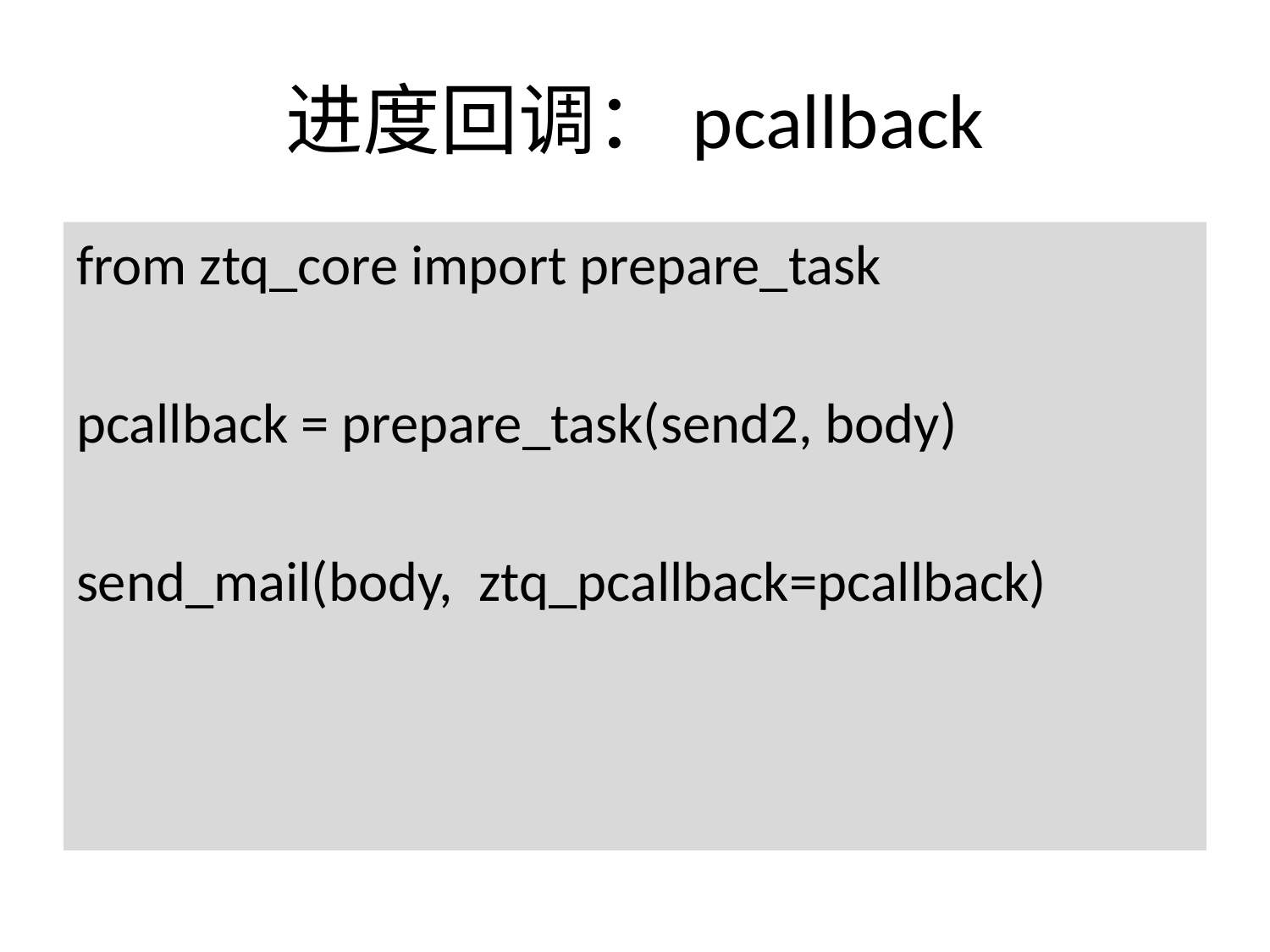

# 进度回调：pcallback
from ztq_core import prepare_task

pcallback = prepare_task(send2, body)

send_mail(body,  ztq_pcallback=pcallback)